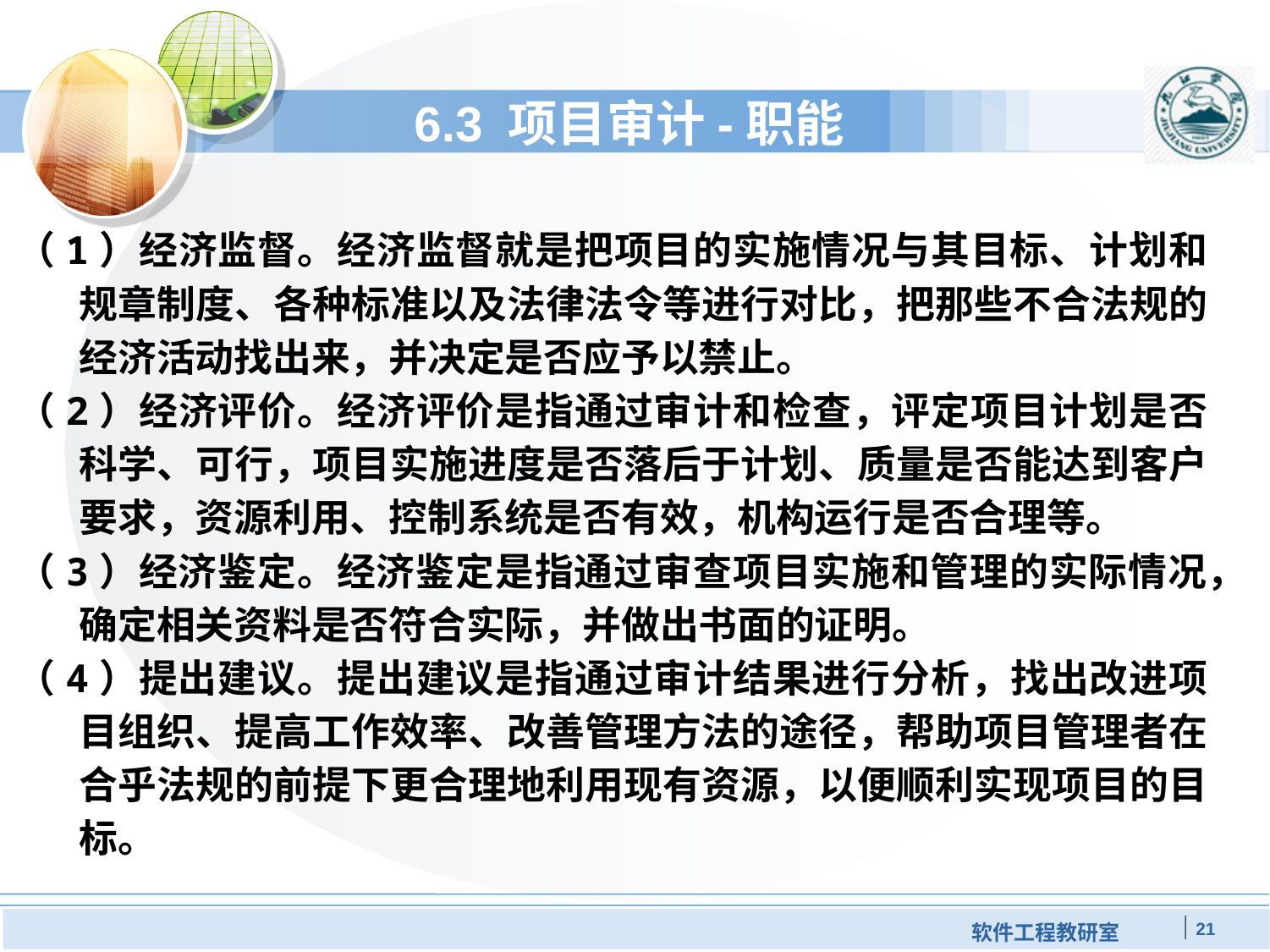

# 6.3 项目审计-职能
（1）经济监督。经济监督就是把项目的实施情况与其目标、计划和规章制度、各种标准以及法律法令等进行对比，把那些不合法规的经济活动找出来，并决定是否应予以禁止。
（2）经济评价。经济评价是指通过审计和检查，评定项目计划是否科学、可行，项目实施进度是否落后于计划、质量是否能达到客户要求，资源利用、控制系统是否有效，机构运行是否合理等。
（3）经济鉴定。经济鉴定是指通过审查项目实施和管理的实际情况，确定相关资料是否符合实际，并做出书面的证明。
（4）提出建议。提出建议是指通过审计结果进行分析，找出改进项目组织、提高工作效率、改善管理方法的途径，帮助项目管理者在合乎法规的前提下更合理地利用现有资源，以便顺利实现项目的目标。